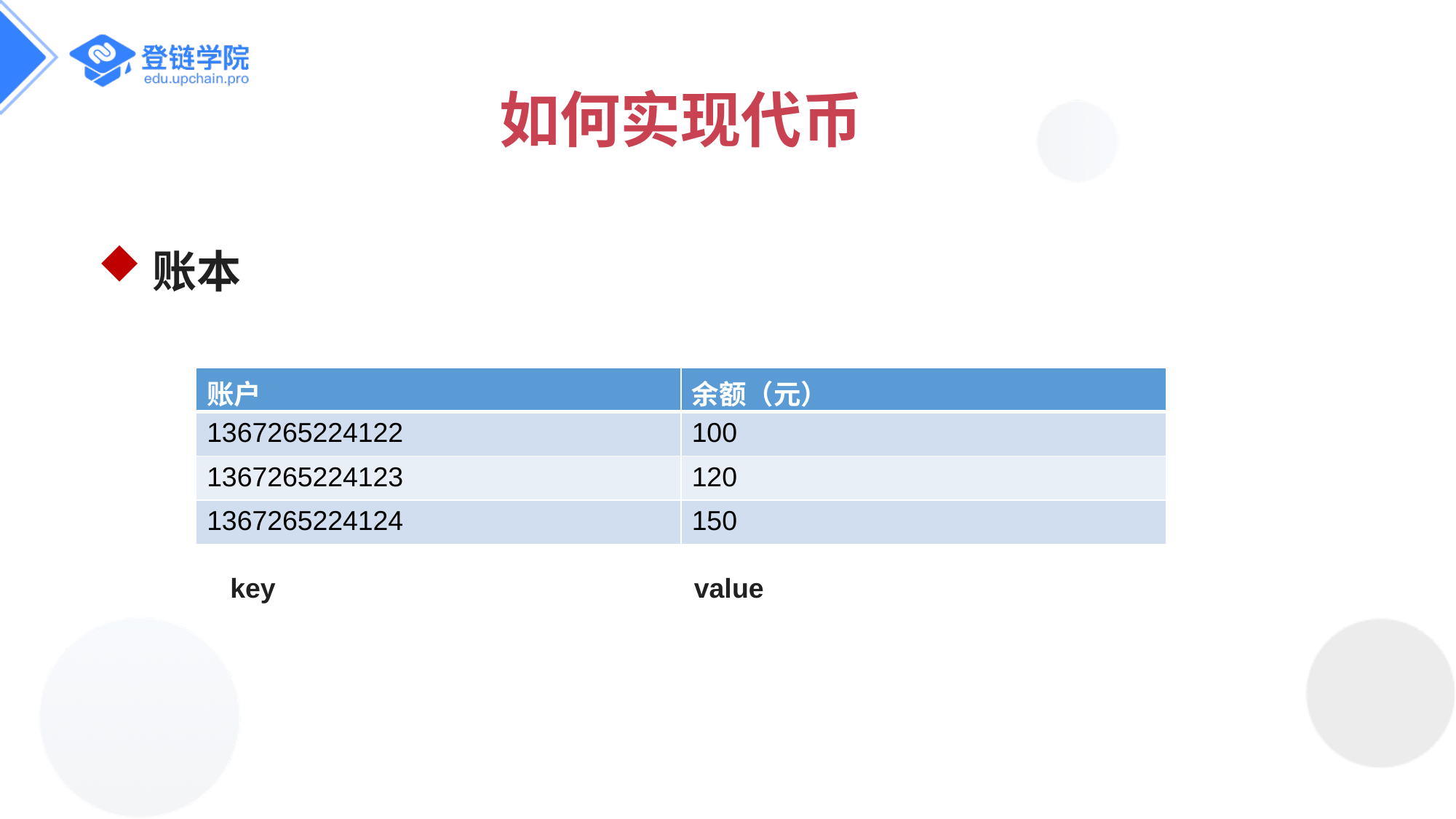

如何实现代币
账本
| 账户 | 余额（元） |
| --- | --- |
| 1367265224122 | 100 |
| 1367265224123 | 120 |
| 1367265224124 | 150 |
key
value